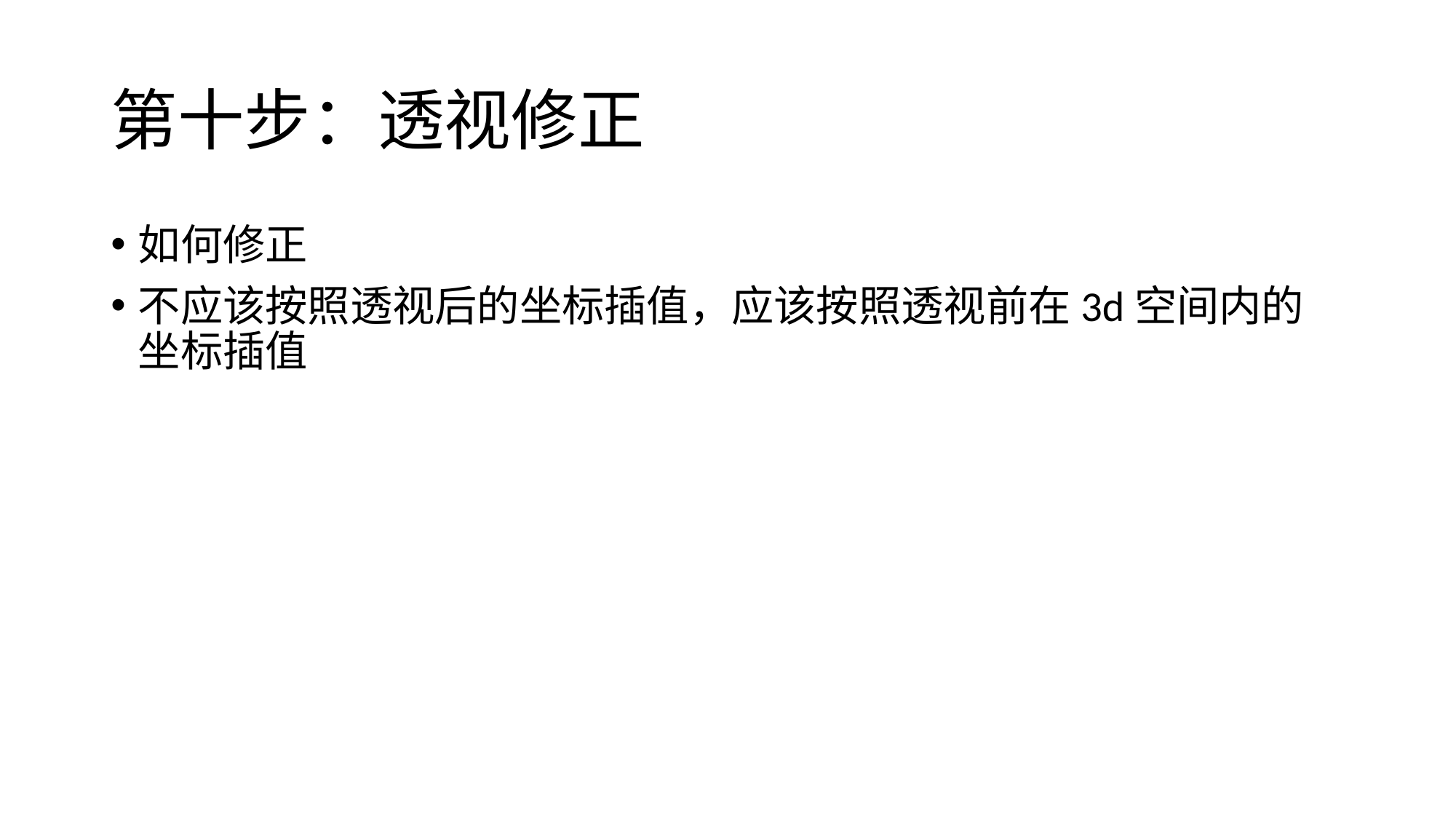

# 第十步：透视修正
如何修正
不应该按照透视后的坐标插值，应该按照透视前在3d空间内的坐标插值